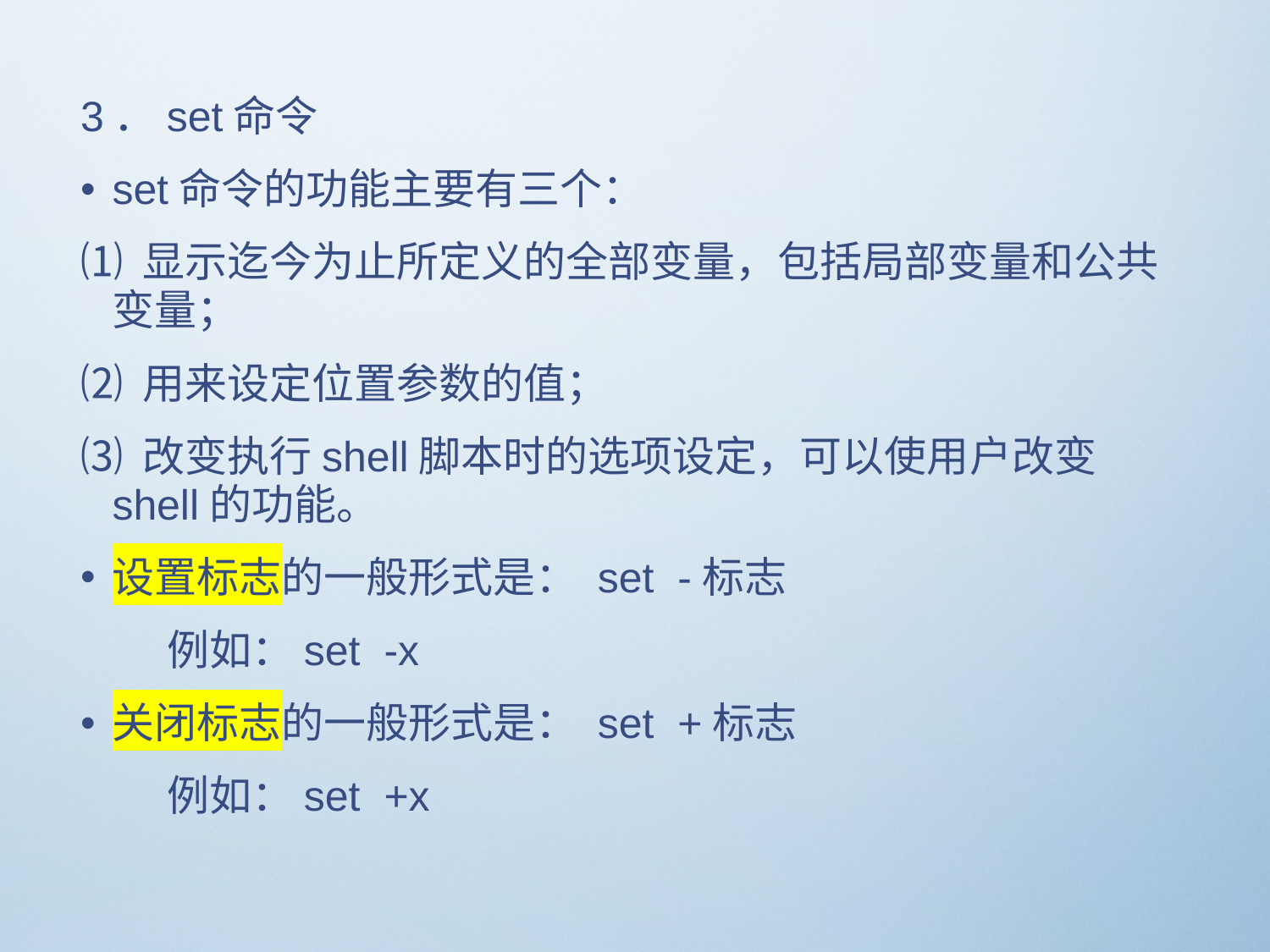

3．set命令
set命令的功能主要有三个：
⑴ 显示迄今为止所定义的全部变量，包括局部变量和公共变量；
⑵ 用来设定位置参数的值；
⑶ 改变执行shell脚本时的选项设定，可以使用户改变shell的功能。
设置标志的一般形式是： set  -标志
        例如：set  -x
关闭标志的一般形式是： set  +标志
        例如：set  +x